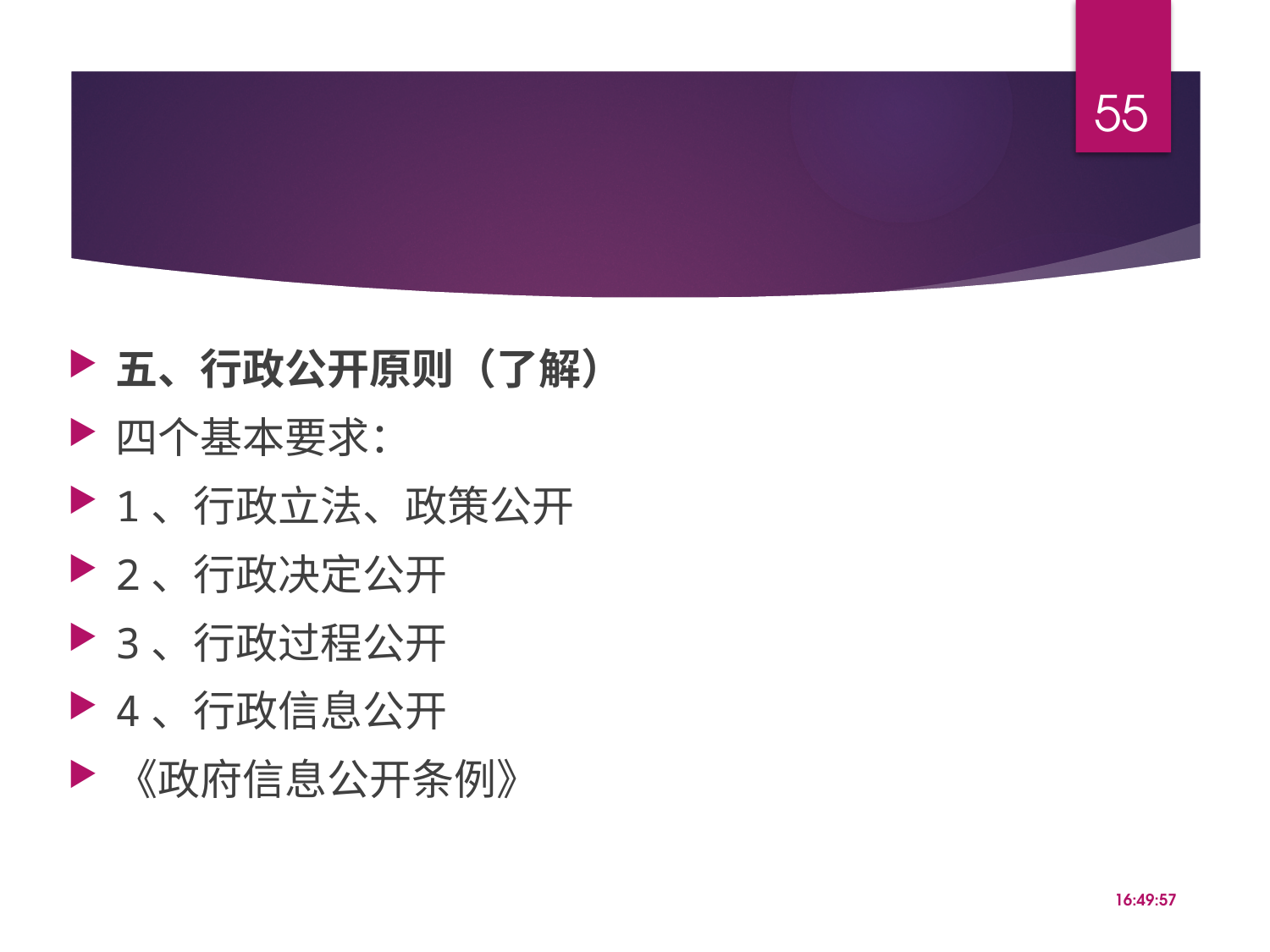

55
#
五、行政公开原则（了解）
四个基本要求：
1、行政立法、政策公开
2、行政决定公开
3、行政过程公开
4、行政信息公开
《政府信息公开条例》
16:49:57